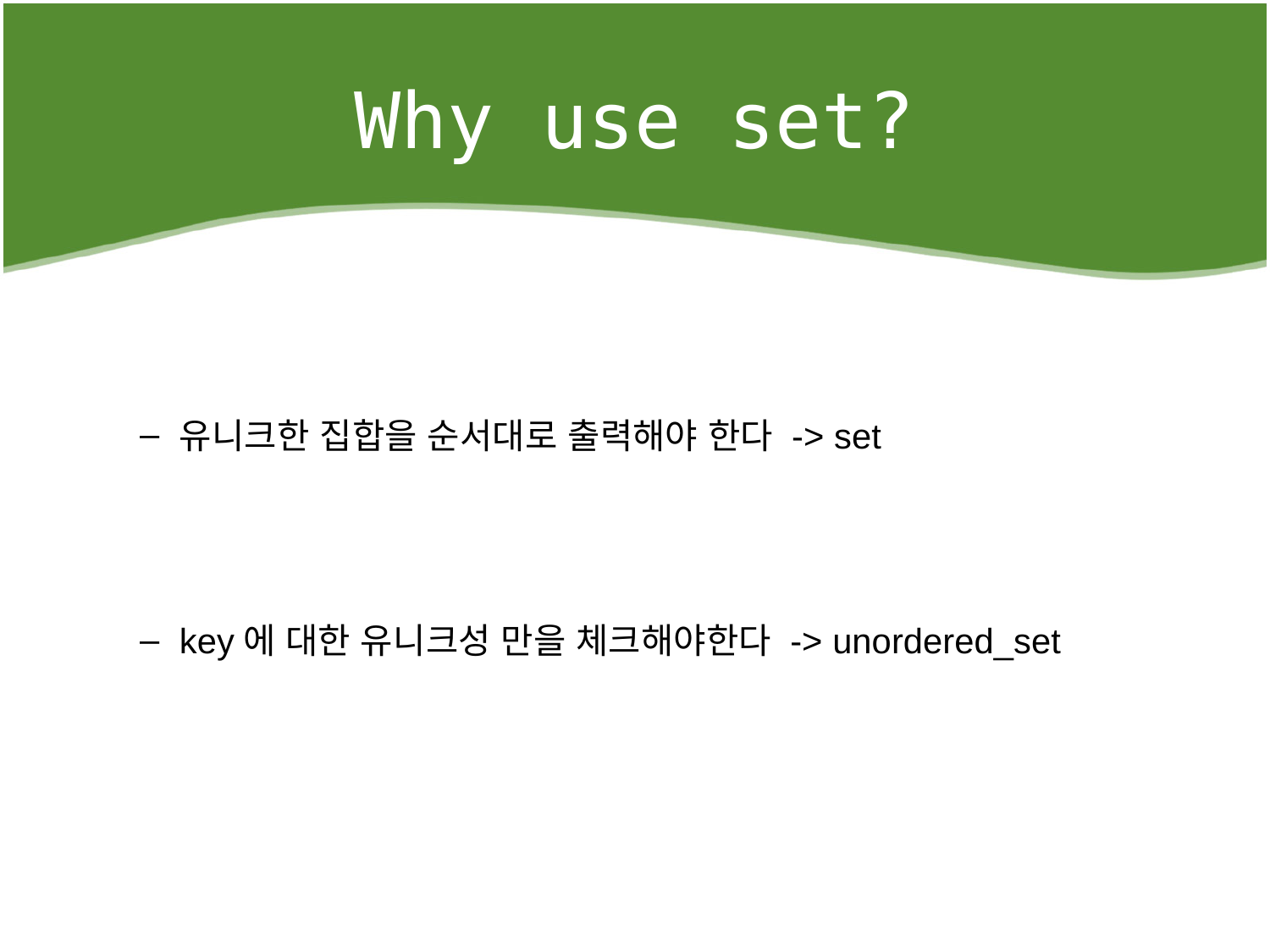

# Why use set?
유니크한 집합을 순서대로 출력해야 한다 -> set

key에 대한 유니크성 만을 체크해야한다 -> unordered_set